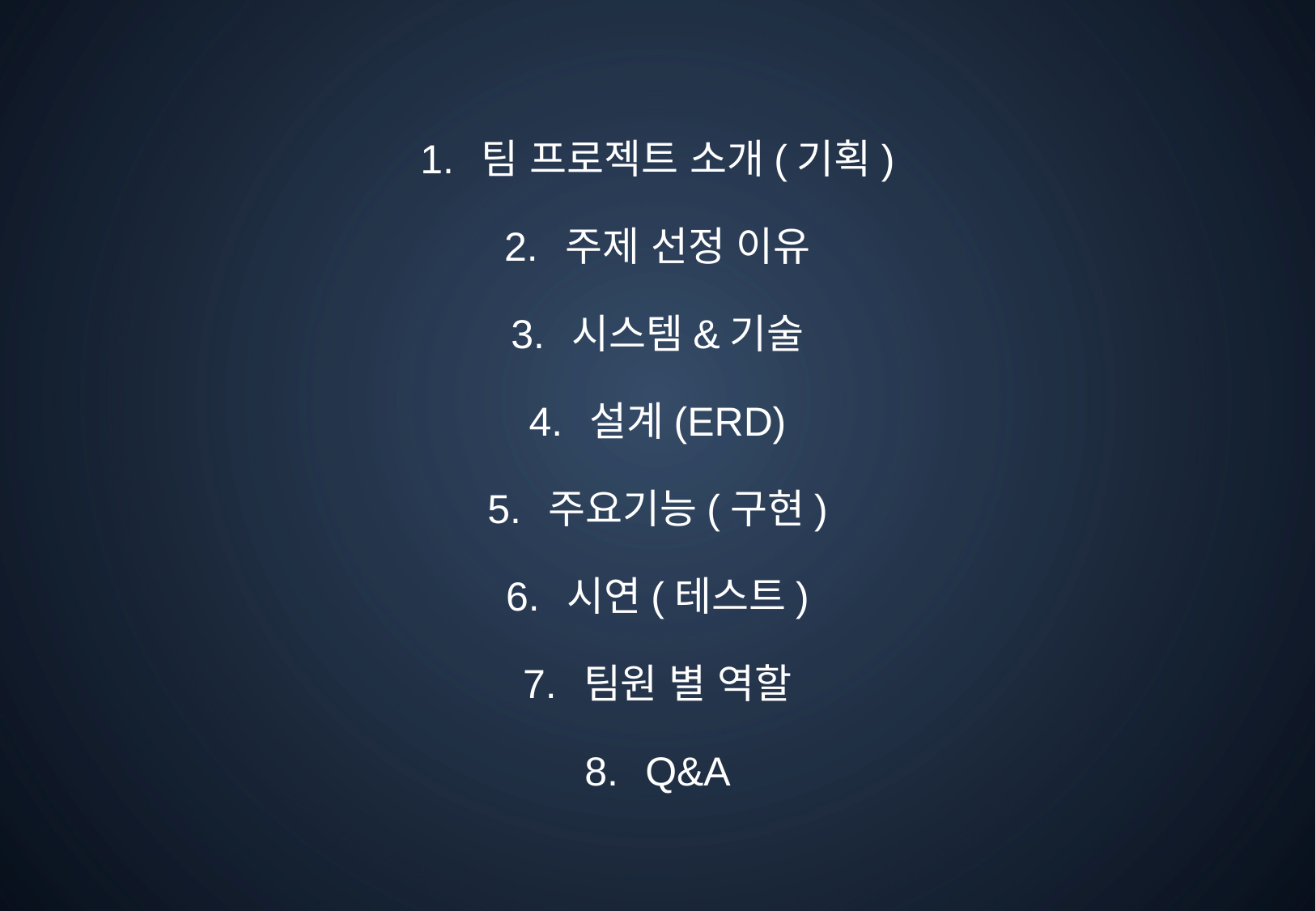

팀 프로젝트 소개(기획)
주제 선정 이유
시스템&기술
설계(ERD)
주요기능(구현)
시연(테스트)
팀원 별 역할
Q&A